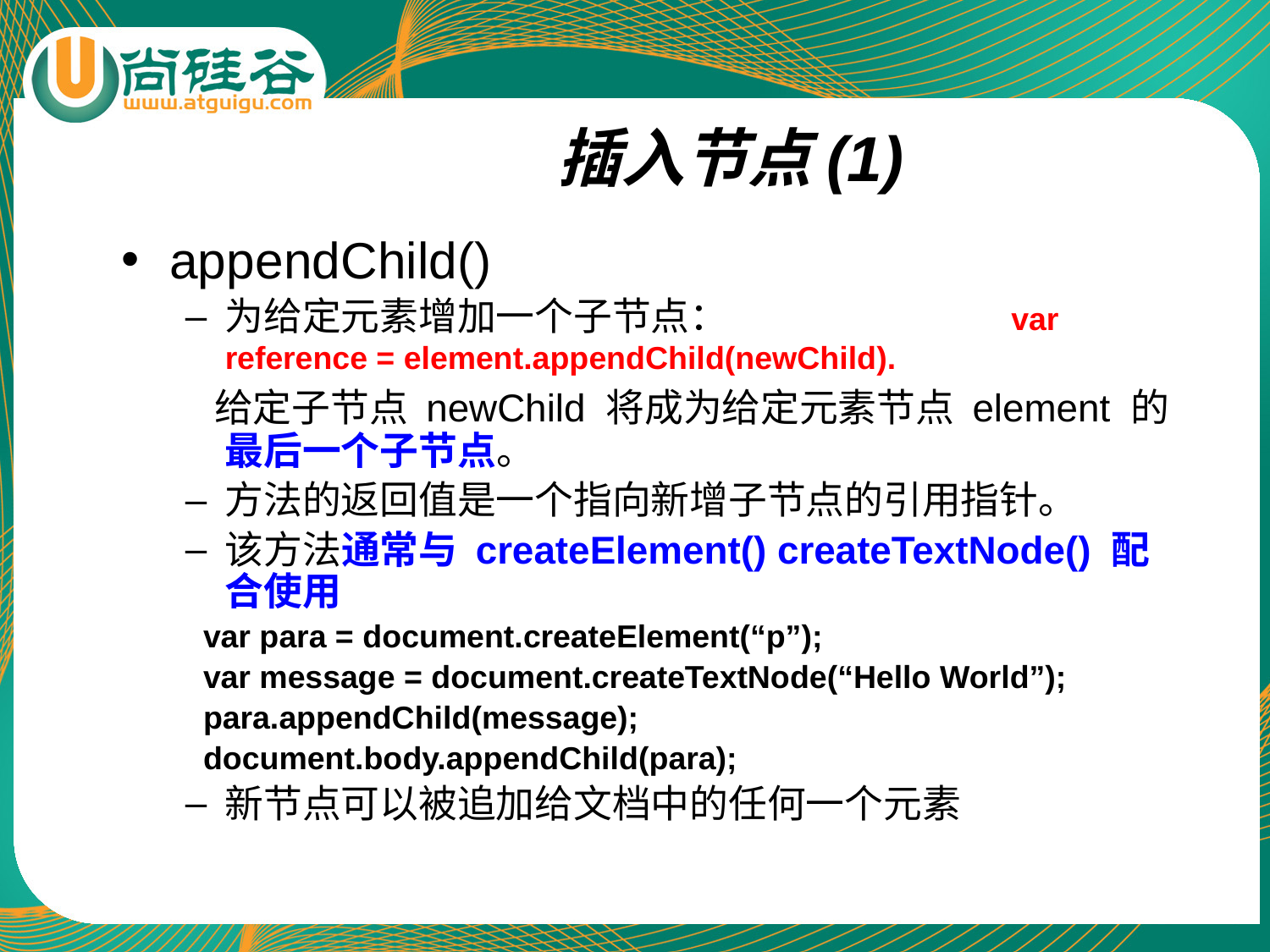

# 插入节点(1)
appendChild()
为给定元素增加一个子节点：                                   var reference = element.appendChild(newChild).
  给定子节点 newChild 将成为给定元素节点 element 的最后一个子节点。
方法的返回值是一个指向新增子节点的引用指针。
该方法通常与 createElement() createTextNode() 配合使用
  var para = document.createElement(“p”);
  var message = document.createTextNode(“Hello World”);
  para.appendChild(message);
  document.body.appendChild(para);
新节点可以被追加给文档中的任何一个元素